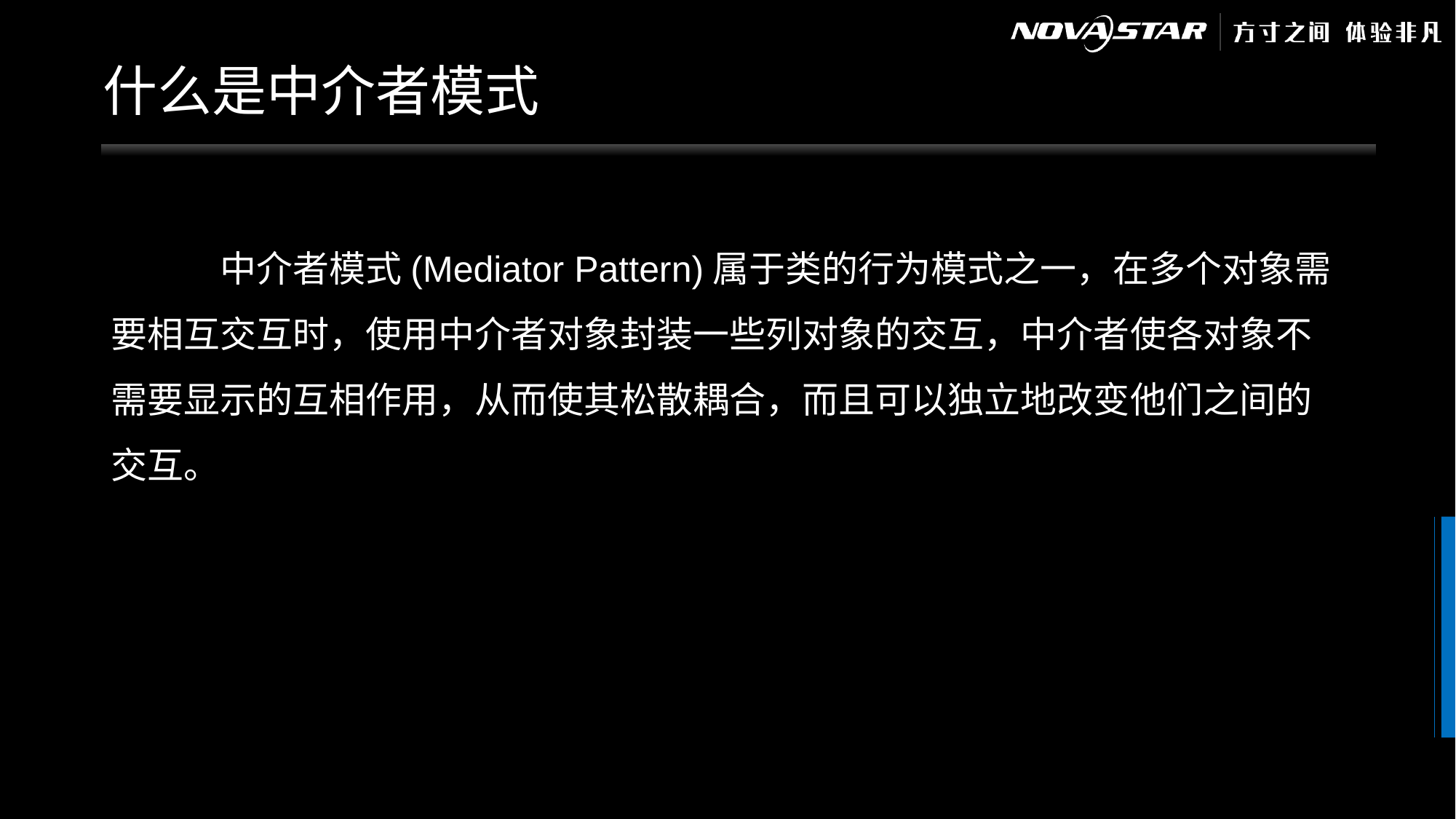

# 什么是中介者模式

 	中介者模式(Mediator Pattern)属于类的行为模式之一，在多个对象需要相互交互时，使用中介者对象封装一些列对象的交互，中介者使各对象不需要显示的互相作用，从而使其松散耦合，而且可以独立地改变他们之间的交互。